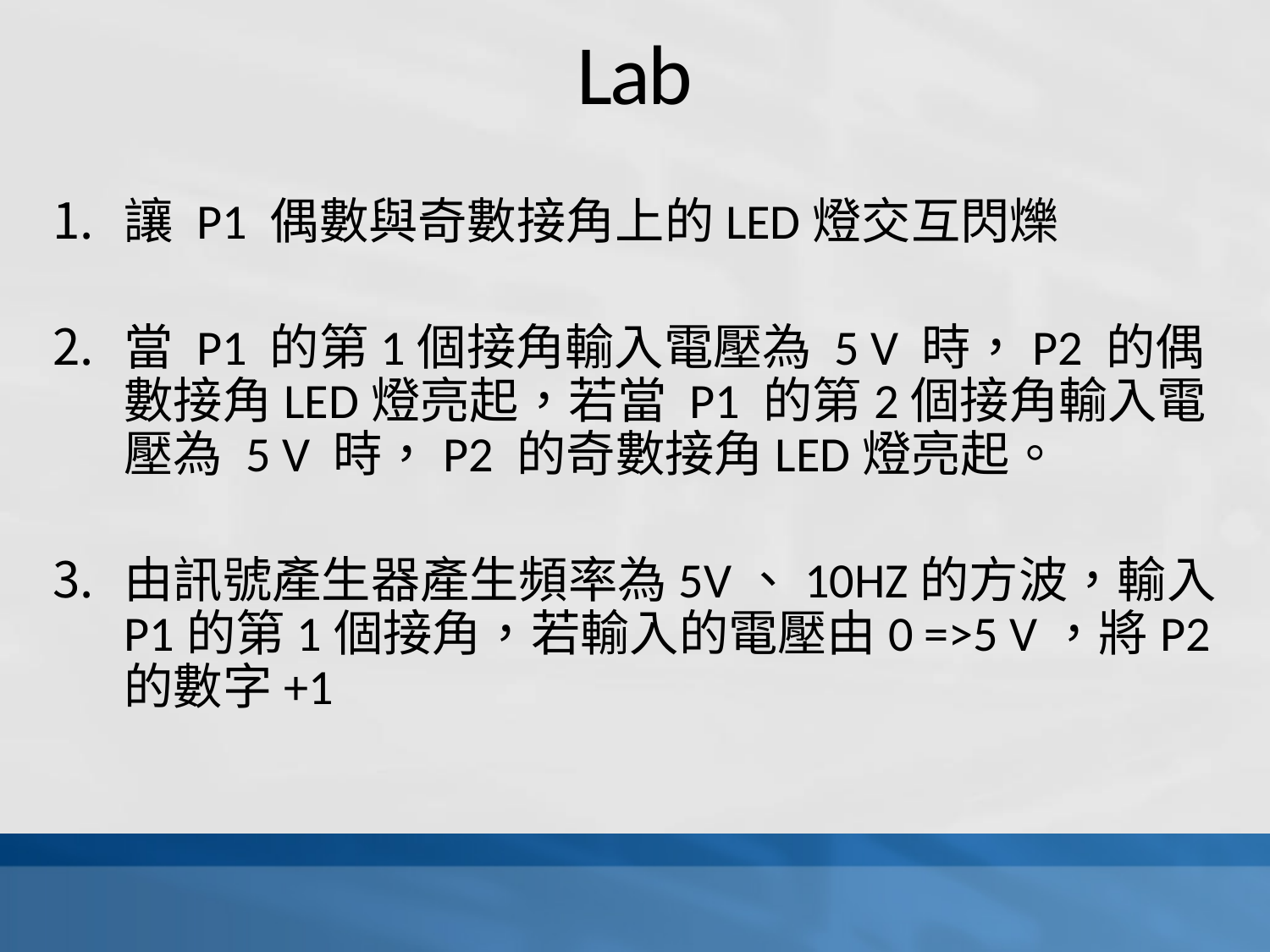

# Lab
讓 P1 偶數與奇數接角上的LED燈交互閃爍

當 P1 的第1個接角輸入電壓為 5 V 時，P2 的偶數接角LED燈亮起，若當 P1 的第2個接角輸入電壓為 5 V 時，P2 的奇數接角LED燈亮起。

由訊號產生器產生頻率為5V、10HZ的方波，輸入P1的第1個接角，若輸入的電壓由0 =>5 V，將P2的數字+1